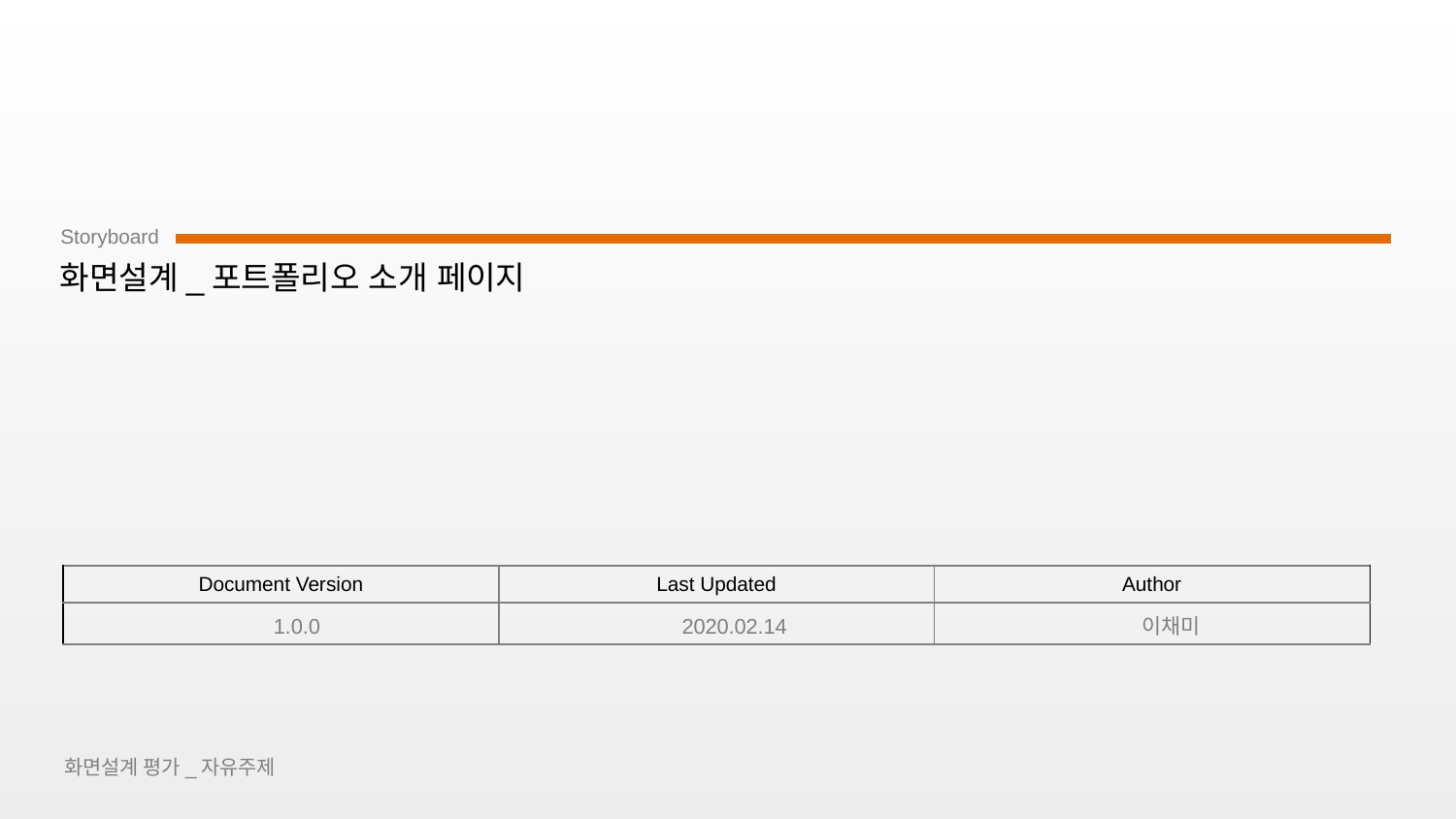

# 화면설계_포트폴리오 소개 페이지
1.0.0
2020.02.14
이채미
화면설계 평가_자유주제